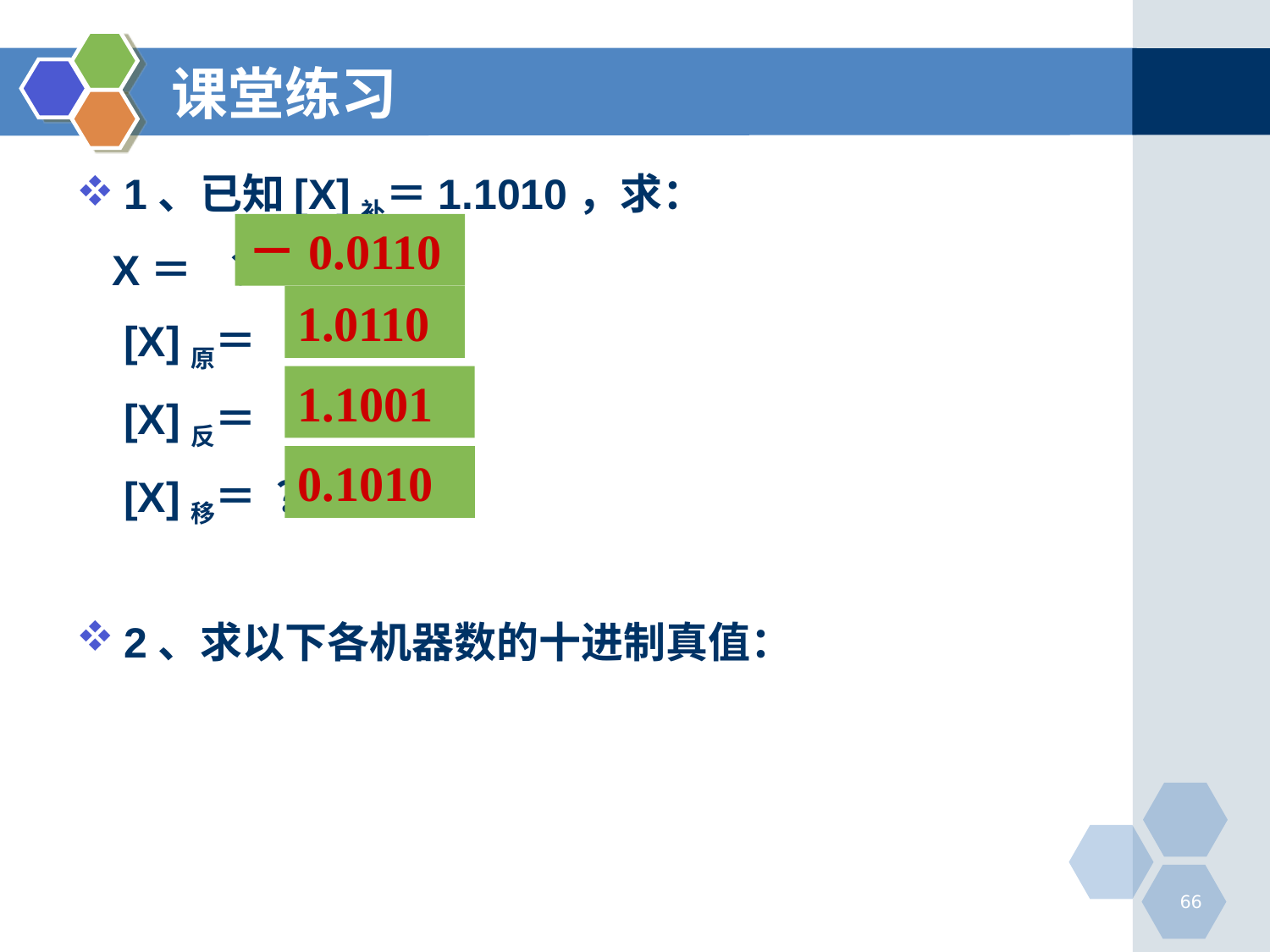

# 课堂练习
1、已知[X]补＝1.1010，求：
   X＝    ？
	[X]原＝    ？
	[X]反＝    ？
	[X]移＝  ？

2、求以下各机器数的十进制真值：
－0.0110
1.0110
1.1001
0.1010
66